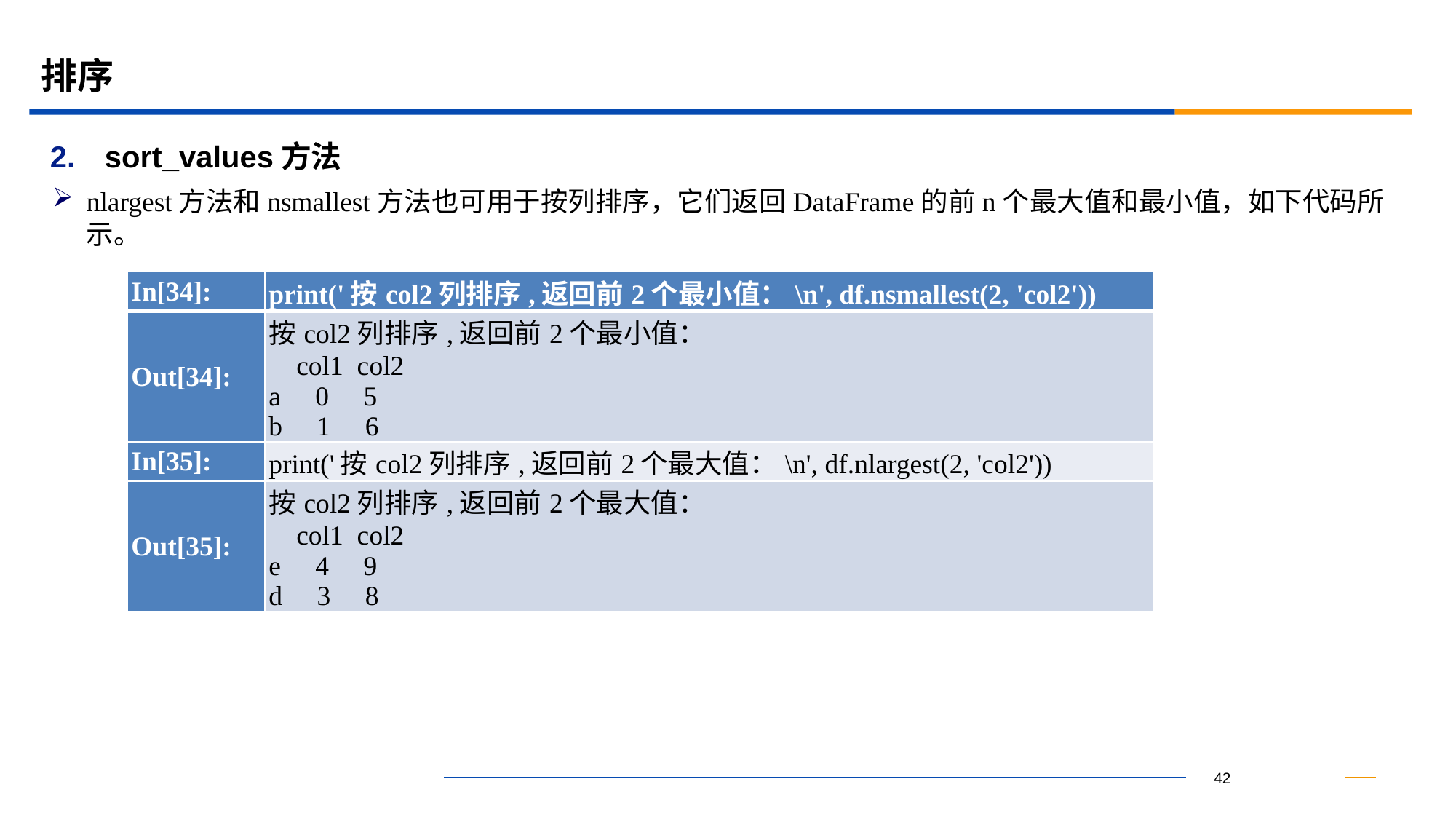

# 排序
sort_values方法
nlargest方法和nsmallest方法也可用于按列排序，它们返回DataFrame的前n个最大值和最小值，如下代码所示。
| In[34]: | print('按col2列排序,返回前2个最小值：\n', df.nsmallest(2, 'col2')) |
| --- | --- |
| Out[34]: | 按col2列排序,返回前2个最小值： col1 col2 a 0 5 b 1 6 |
| In[35]: | print('按col2列排序,返回前2个最大值：\n', df.nlargest(2, 'col2')) |
| Out[35]: | 按col2列排序,返回前2个最大值： col1 col2 e 4 9 d 3 8 |